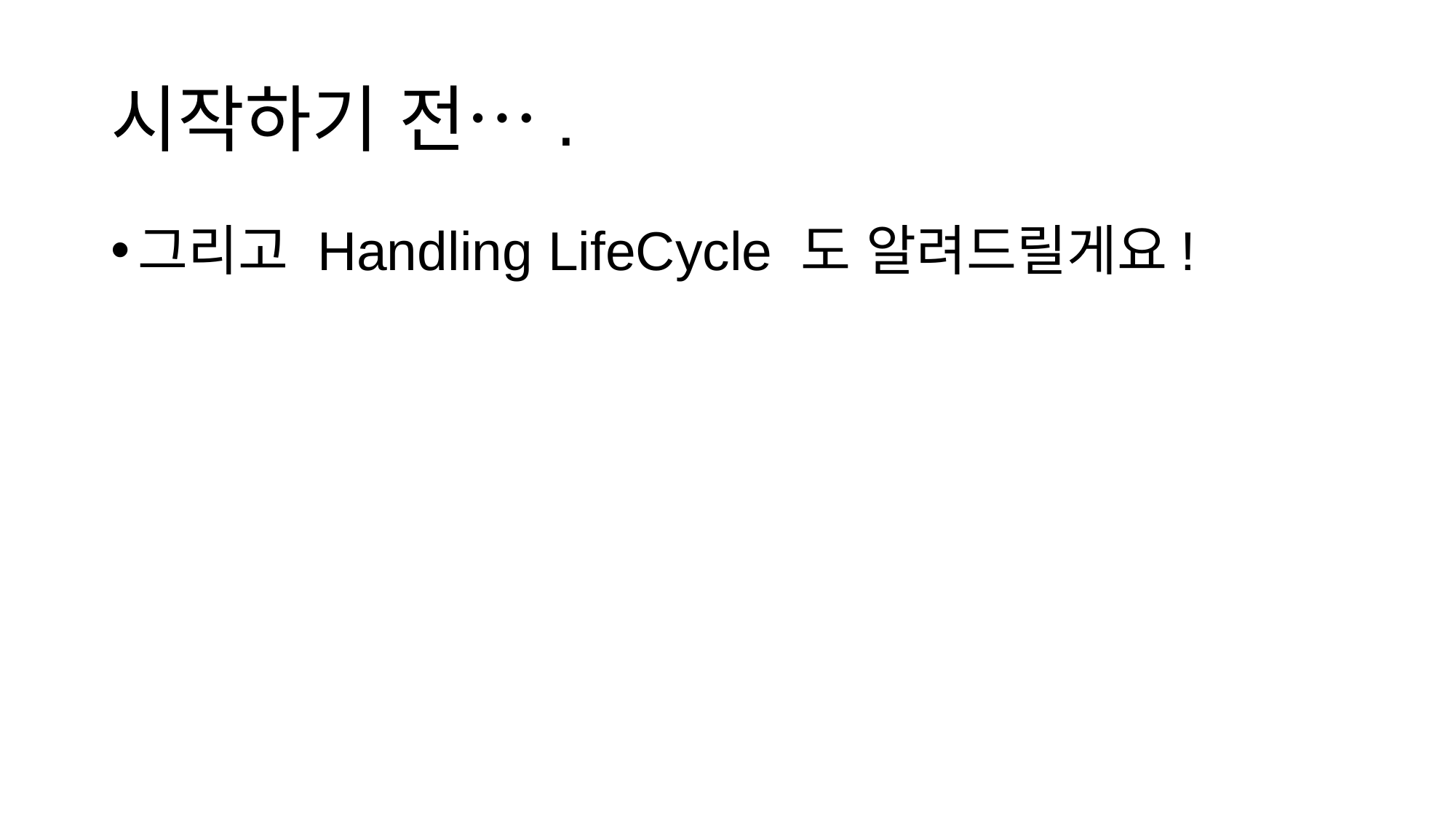

# 시작하기 전….
그리고 Handling LifeCycle 도 알려드릴게요!